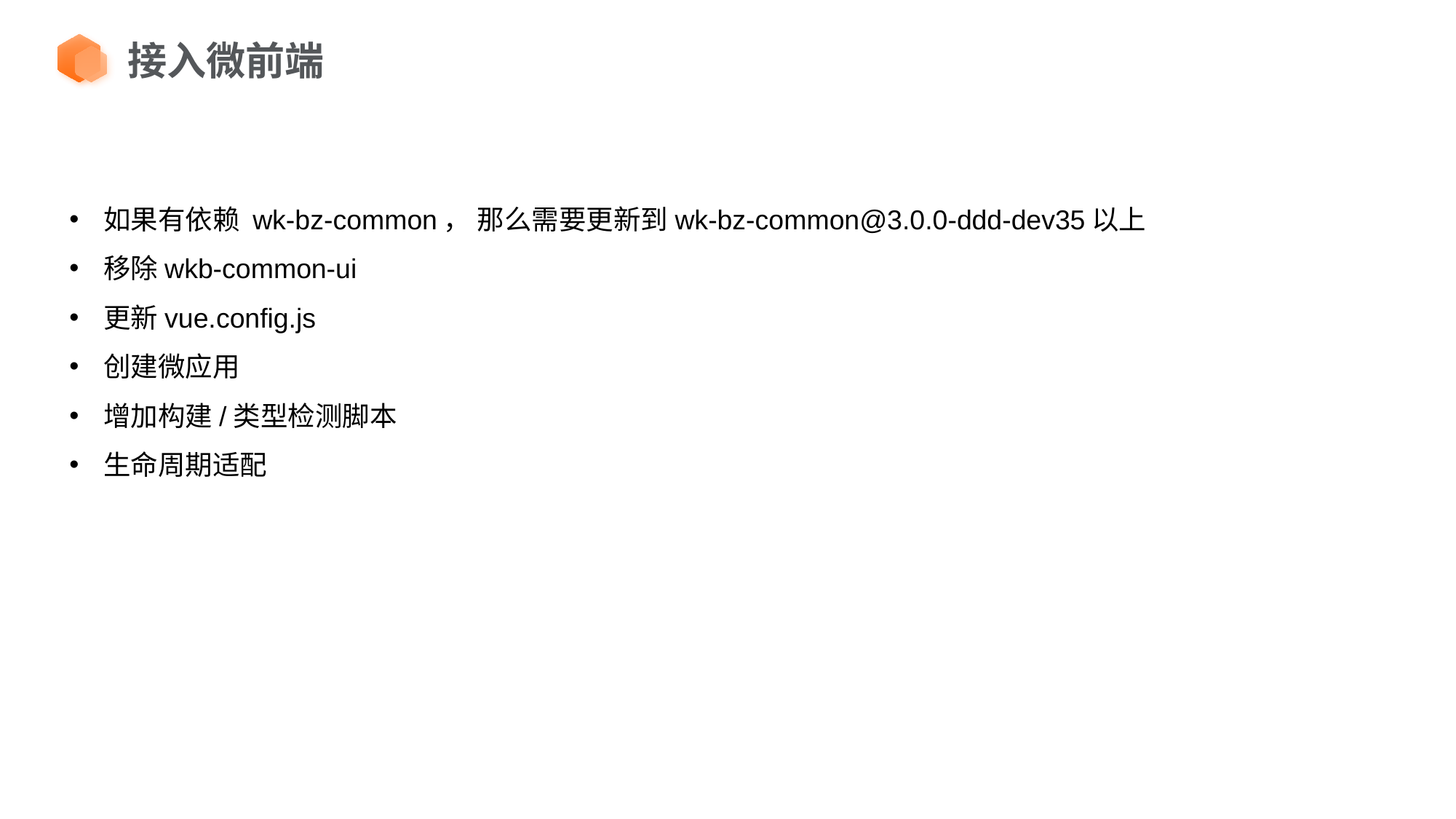

接入微前端
如果有依赖 wk-bz-common， 那么需要更新到wk-bz-common@3.0.0-ddd-dev35以上
移除wkb-common-ui
更新vue.config.js
创建微应用
增加构建/类型检测脚本
生命周期适配